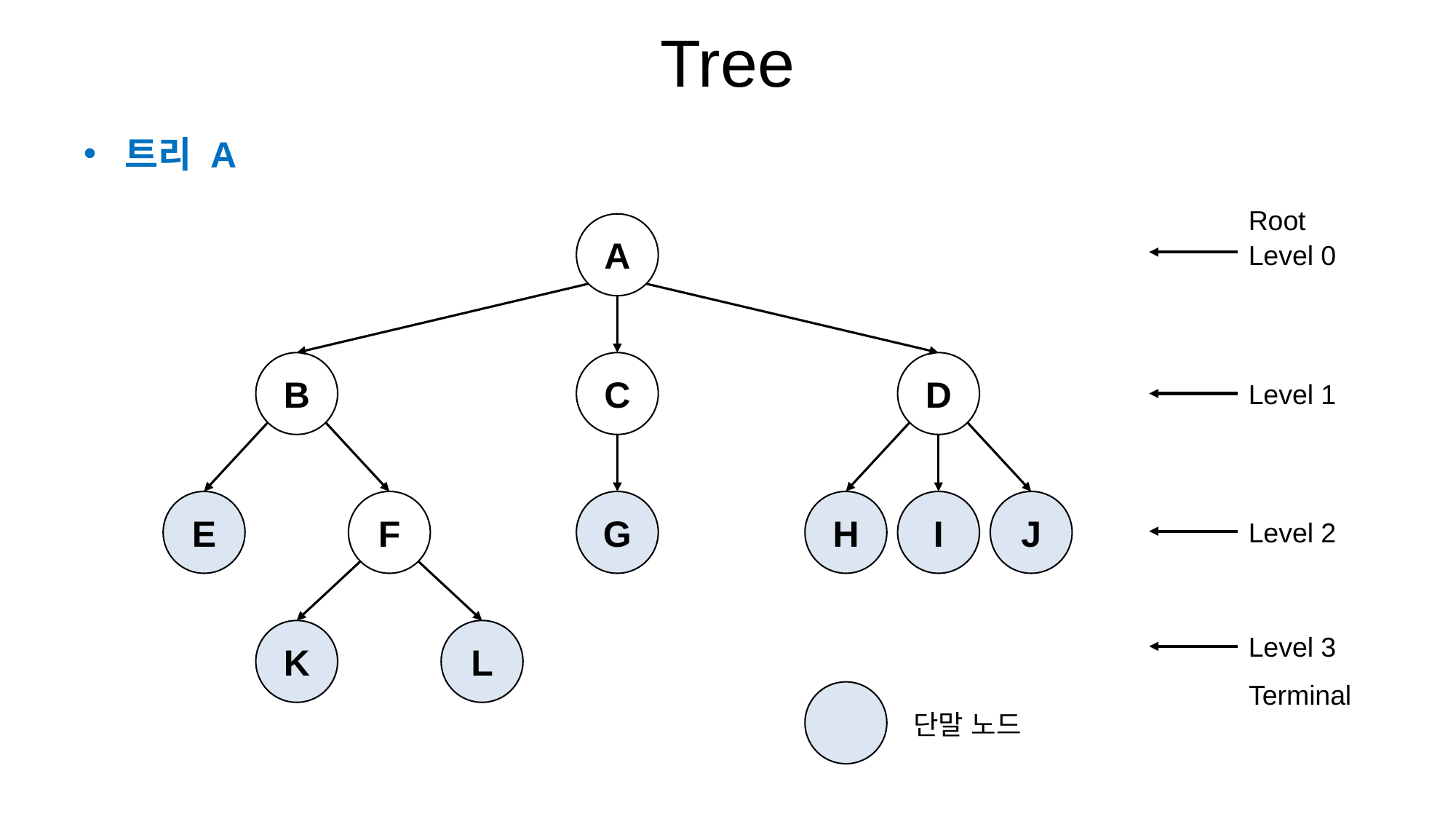

# Tree
트리 A
Root
A
Level 0
B
C
D
Level 1
E
F
G
H
I
J
Level 2
K
L
Level 3
Terminal

단말 노드